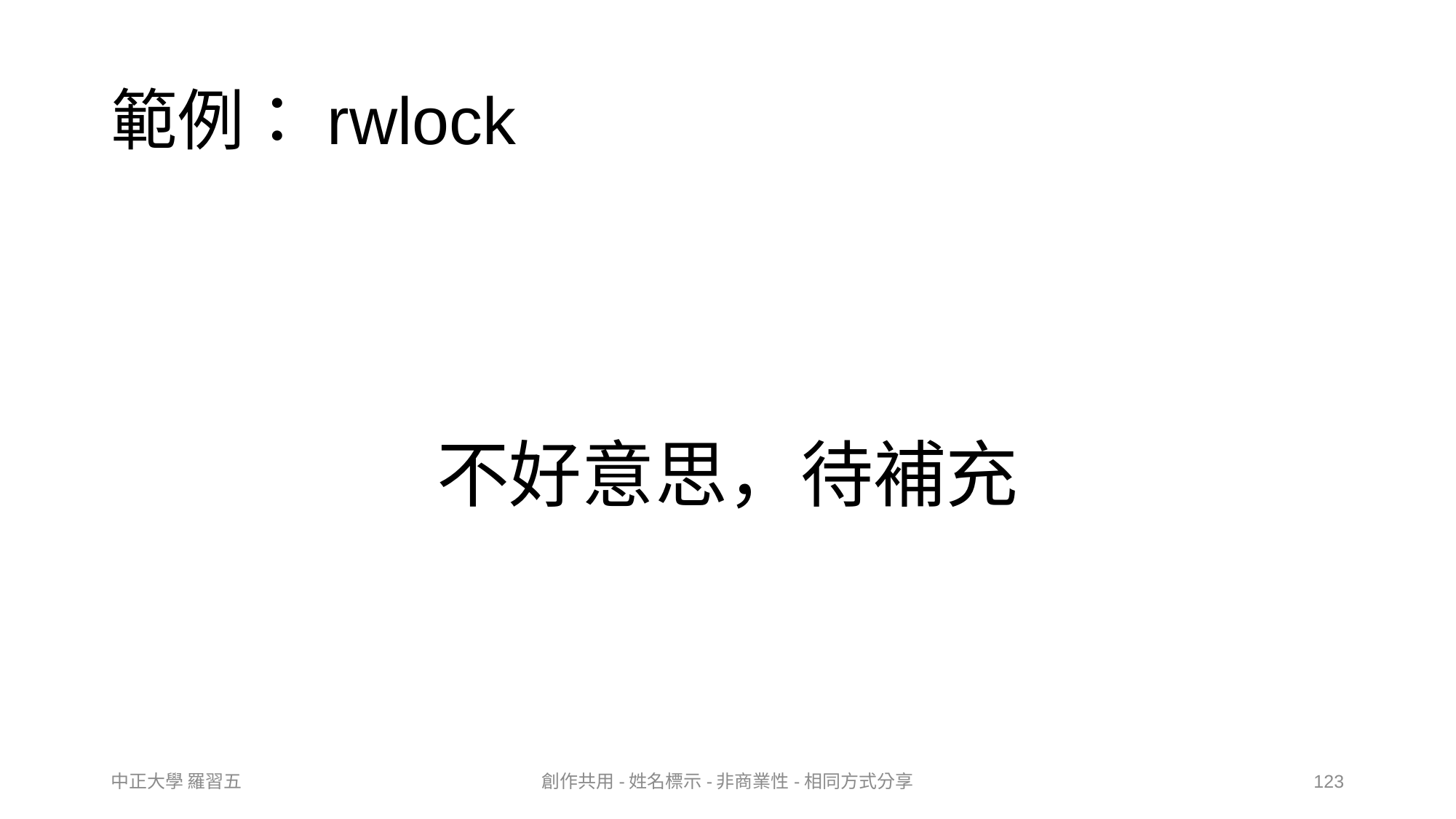

# 範例：rwlock
不好意思，待補充
中正大學 羅習五
創作共用-姓名標示-非商業性-相同方式分享
123